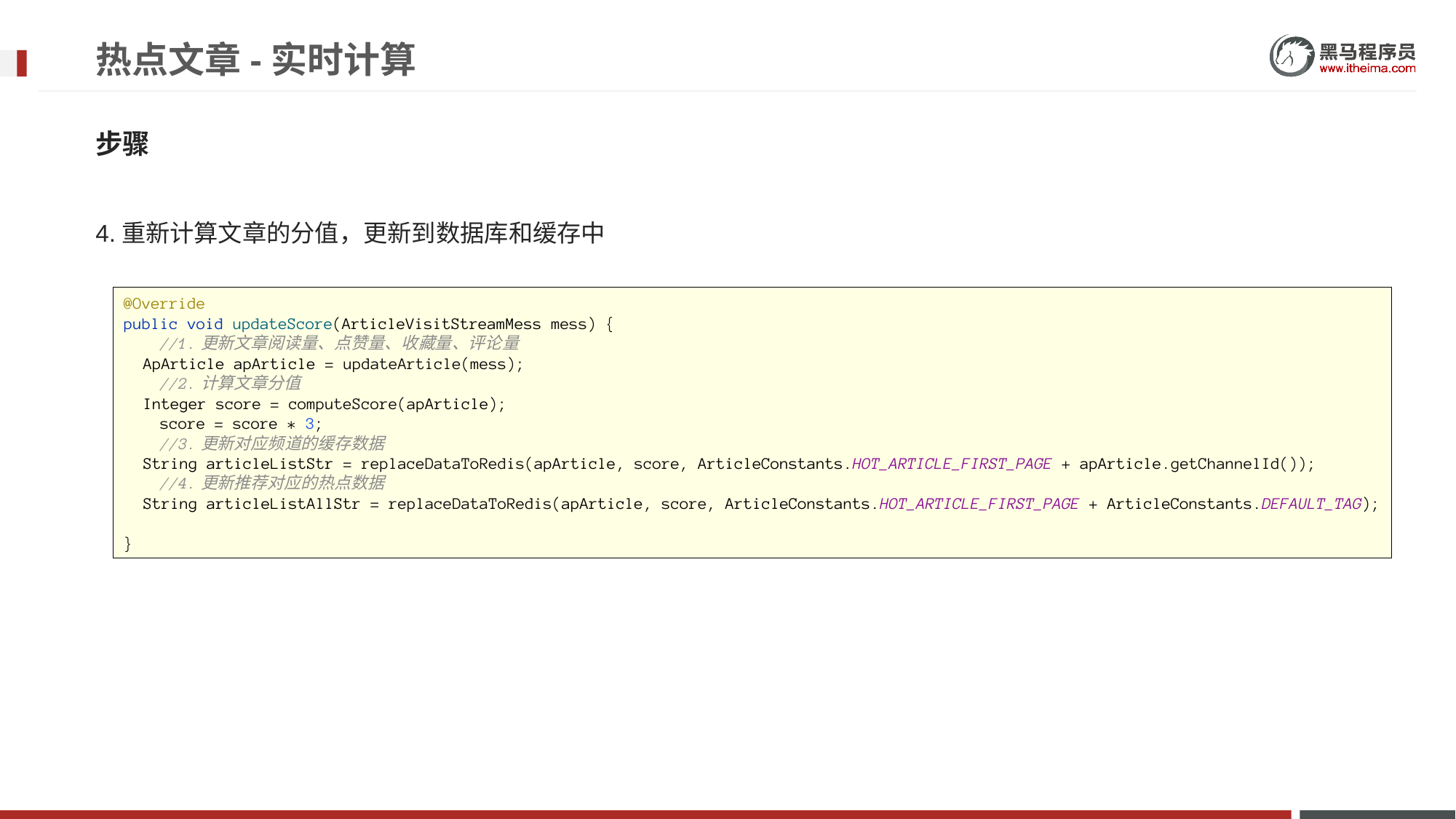

# 热点文章-实时计算
步骤
4.重新计算文章的分值，更新到数据库和缓存中
@Override
public void updateScore(ArticleVisitStreamMess mess) {
    //1.更新文章阅读量、点赞量、收藏量、评论量
    ApArticle apArticle = updateArticle(mess);
    //2.计算文章分值
    Integer score = computeScore(apArticle);
    score = score * 3;
    //3.更新对应频道的缓存数据
    String articleListStr = replaceDataToRedis(apArticle, score, ArticleConstants.HOT_ARTICLE_FIRST_PAGE + apArticle.getChannelId());
    //4.更新推荐对应的热点数据
    String articleListAllStr = replaceDataToRedis(apArticle, score, ArticleConstants.HOT_ARTICLE_FIRST_PAGE + ArticleConstants.DEFAULT_TAG);
}